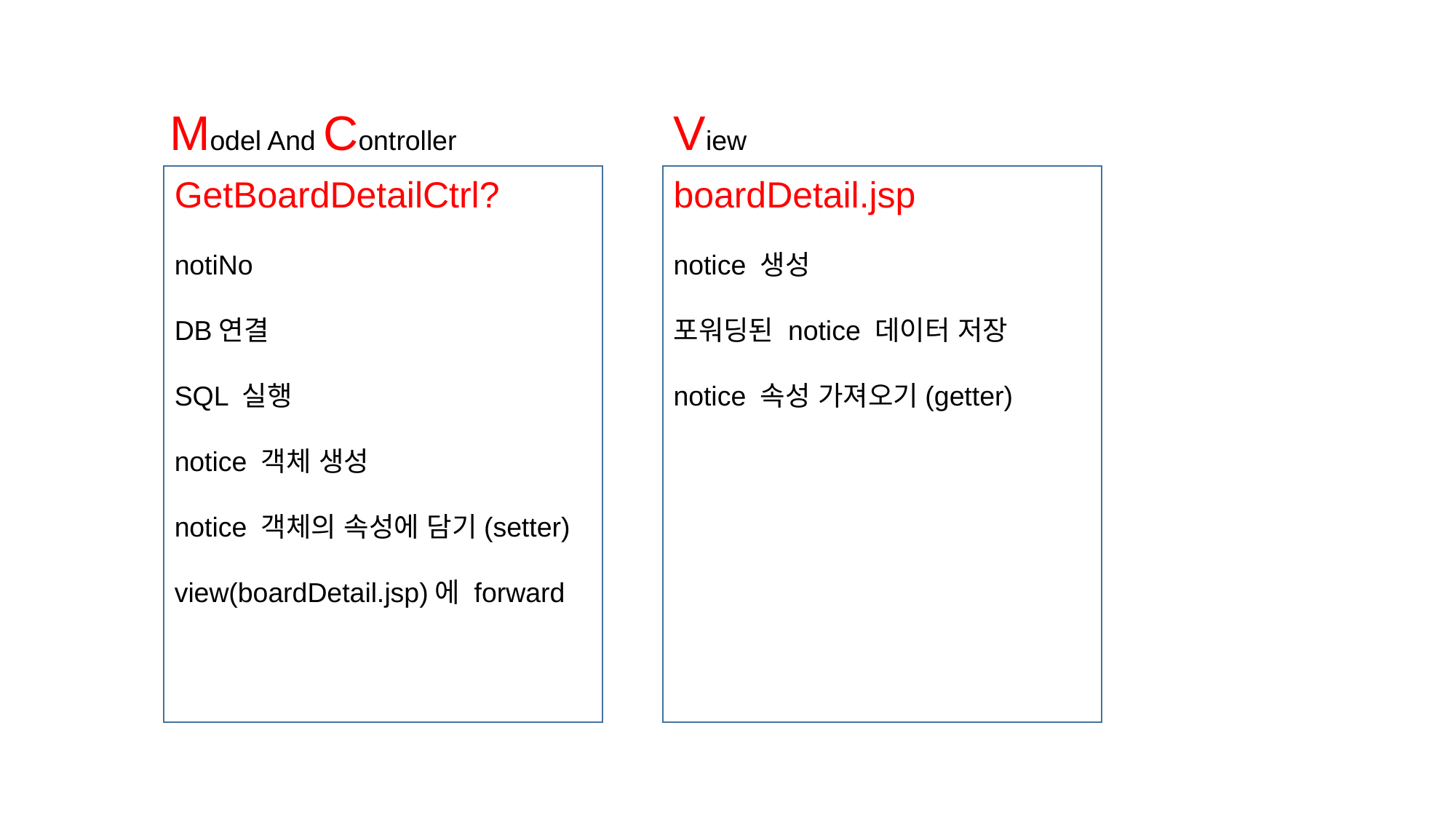

Model And Controller
View
GetBoardDetailCtrl?

notiNo

DB연결

SQL 실행

notice 객체 생성

notice 객체의 속성에 담기(setter)

view(boardDetail.jsp)에 forward
boardDetail.jsp

notice 생성

포워딩된 notice 데이터 저장

notice 속성 가져오기(getter)